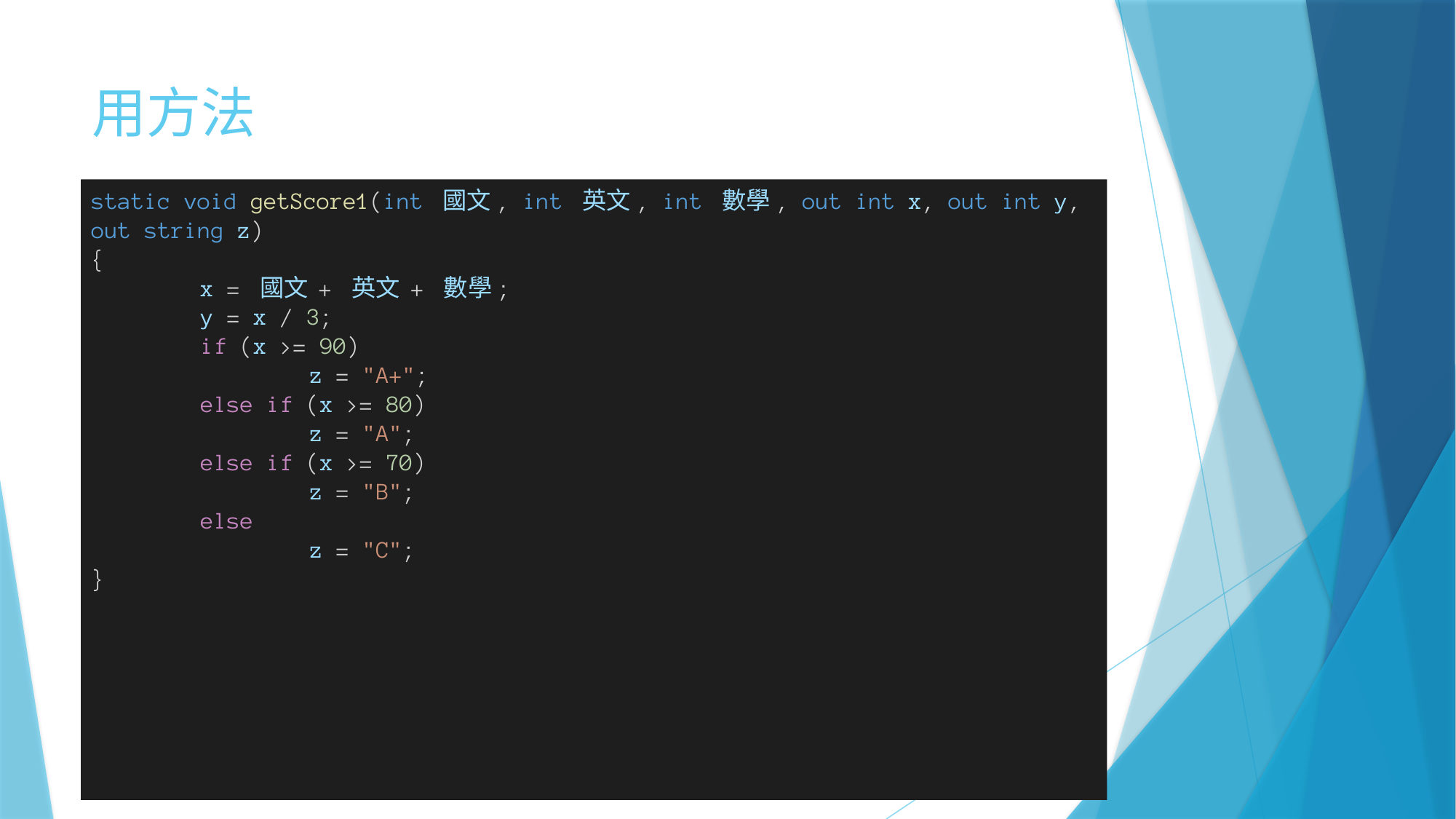

# 用方法
static void getScore1(int 國文, int 英文, int 數學, out int x, out int y, out string z)
{
	x = 國文 + 英文 + 數學;
	y = x / 3;
	if (x >= 90)
		z = "A+";
	else if (x >= 80)
		z = "A";
	else if (x >= 70)
		z = "B";
	else
		z = "C";
}